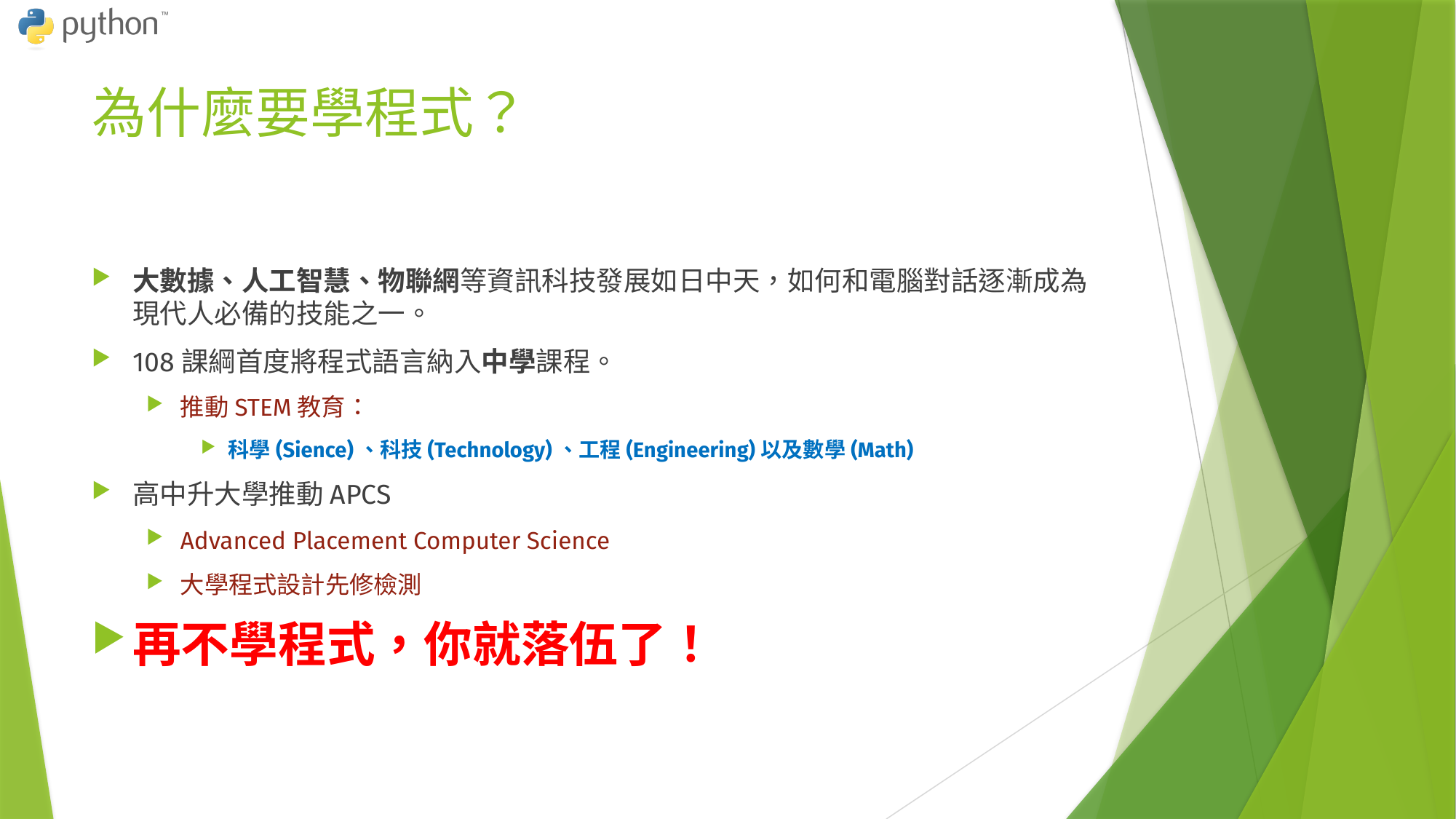

# 為什麼要學程式？
大數據、人工智慧、物聯網等資訊科技發展如日中天，如何和電腦對話逐漸成為現代人必備的技能之一。
108課綱首度將程式語言納入中學課程。
推動STEM教育：
科學(Sience)、科技(Technology)、工程(Engineering)以及數學(Math)
高中升大學推動APCS
Advanced Placement Computer Science
大學程式設計先修檢測
再不學程式，你就落伍了！